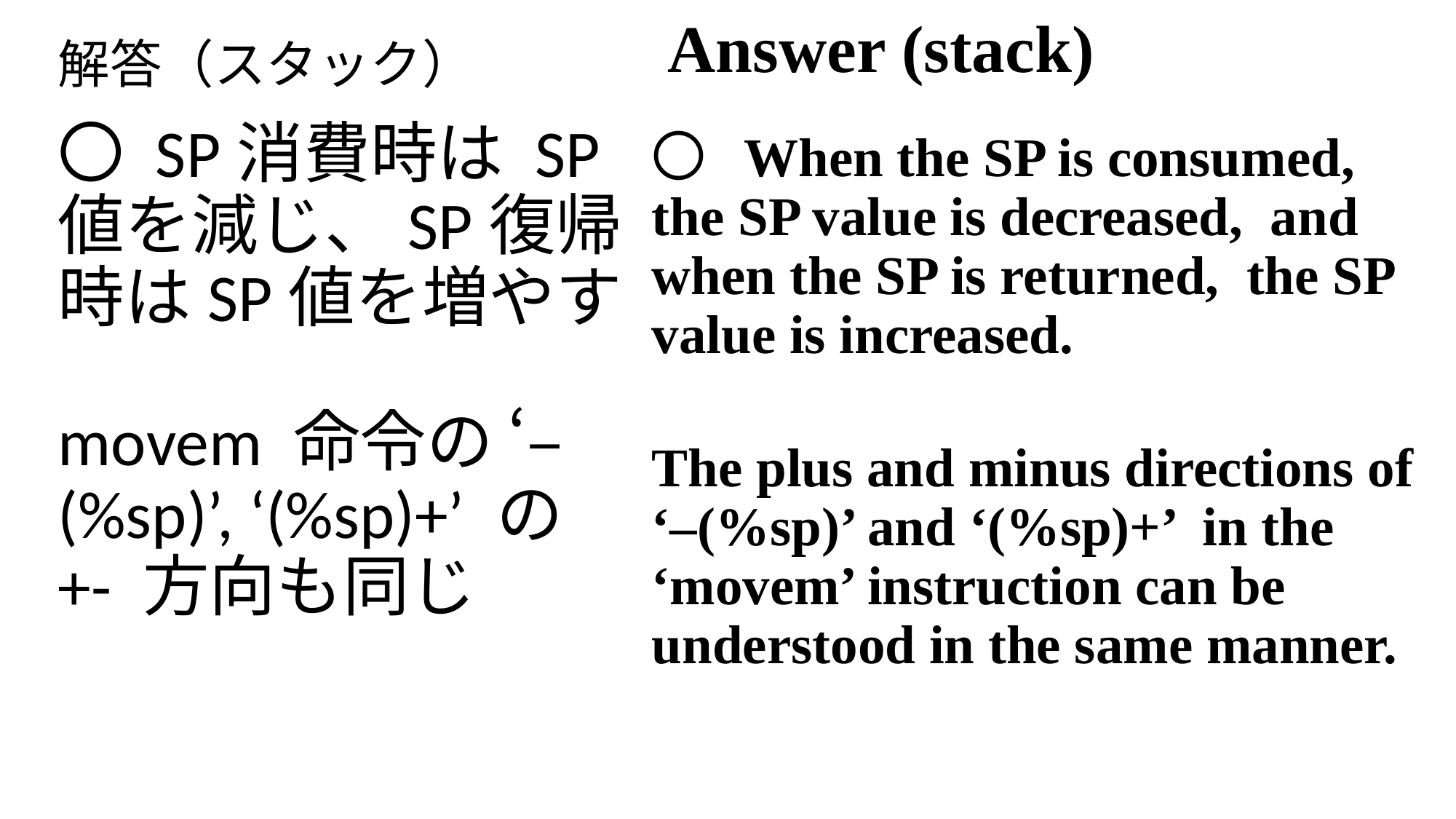

# Answer (stack)
解答（スタック）
〇 SP消費時は SP値を減じ、SP復帰時はSP値を増やす
movem 命令の ‘–(%sp)’, ‘(%sp)+’ の +- 方向も同じ

〇  When the SP is consumed, the SP value is decreased,  and when the SP is returned,  the SP value is increased.
The plus and minus directions of ‘–(%sp)’ and ‘(%sp)+’  in the ‘movem’ instruction can be understood in the same manner.